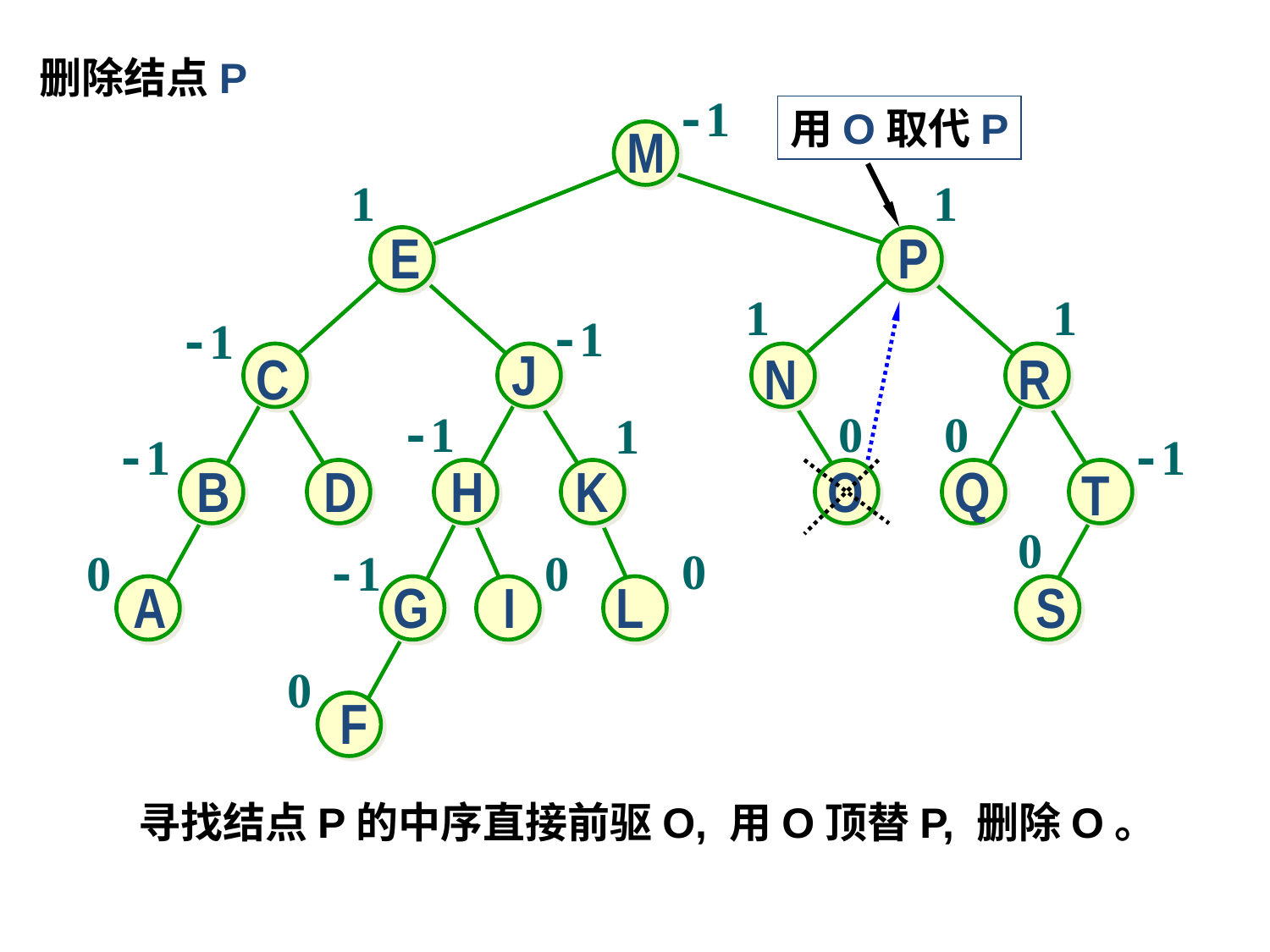

删除结点P
-1
用O取代P
M

1
1
E
P

1

1
-1

-1
J
C
N
R

-1

0
0

1
-1
-1
B
D
H
K
O
Q
T

0
0
0
-1
0
A
G
I
L
S

0
F

寻找结点P的中序直接前驱O, 用O顶替P, 删除O。